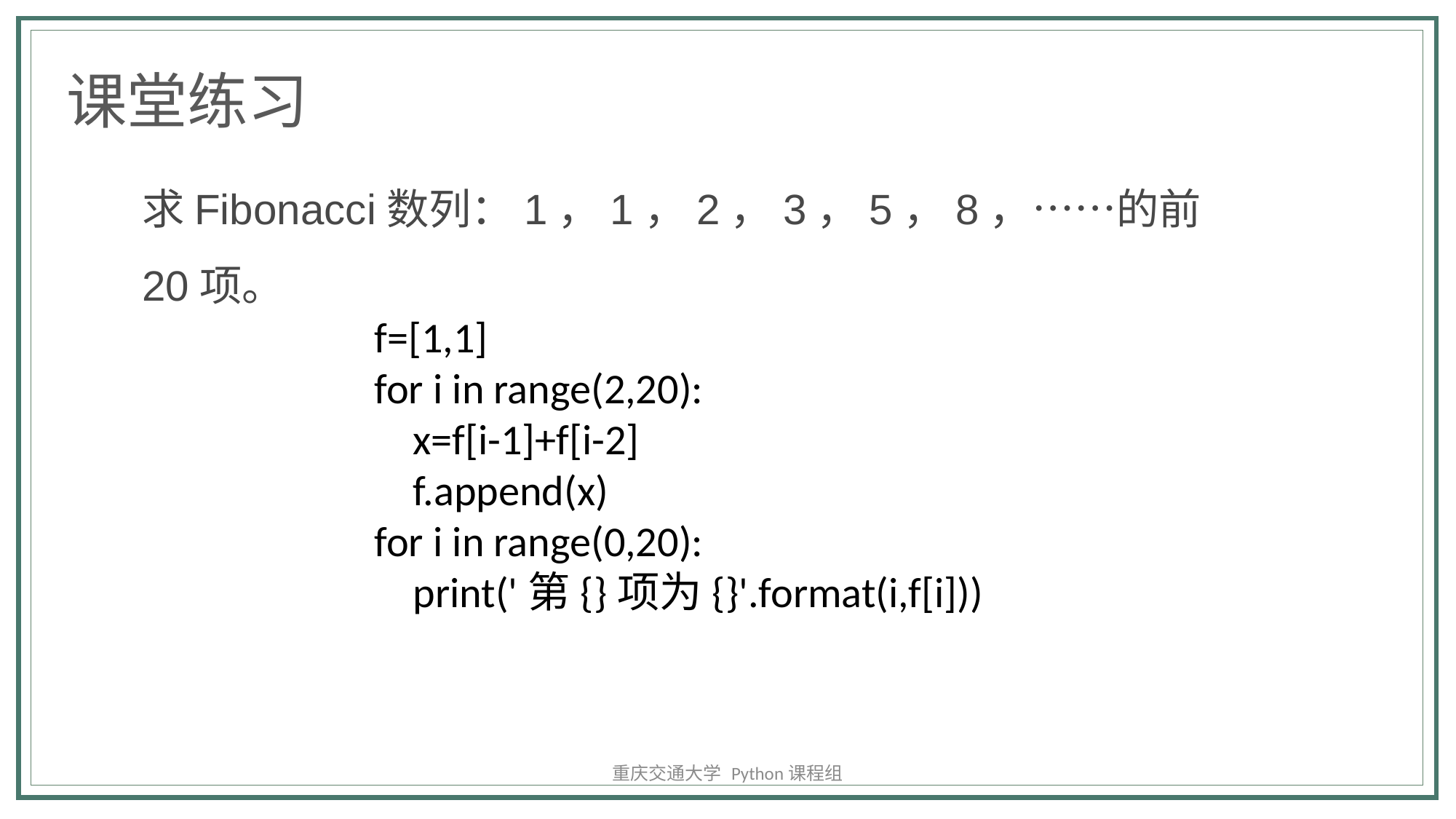

课堂练习
求Fibonacci数列：1，1，2，3，5，8，……的前20项。
f=[1,1]
for i in range(2,20):
    x=f[i-1]+f[i-2]
    f.append(x)
for i in range(0,20):
    print('第{}项为{}'.format(i,f[i]))
重庆交通大学 Python课程组